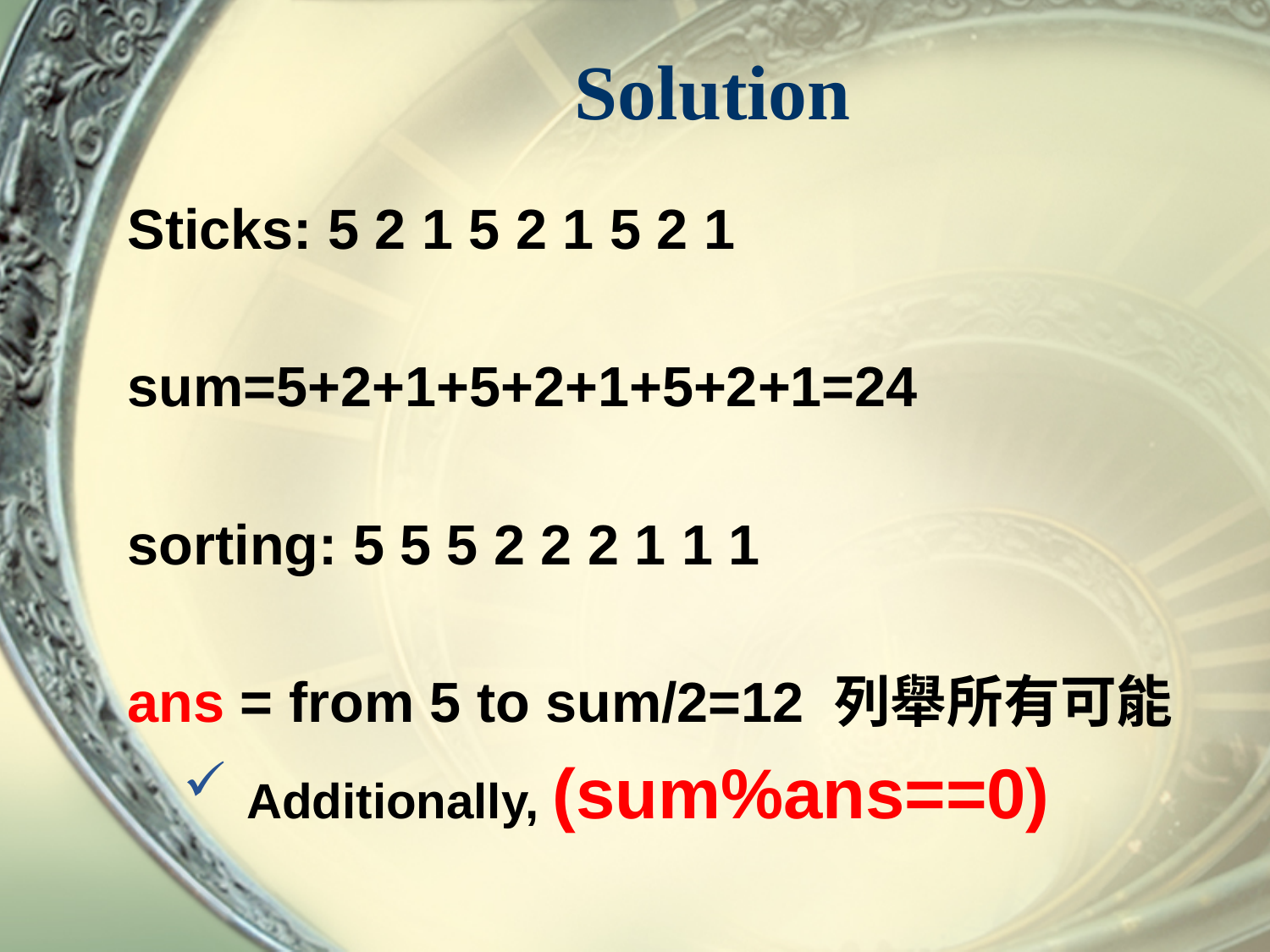

# Solution
Sticks: 5 2 1 5 2 1 5 2 1

sum=5+2+1+5+2+1+5+2+1=24

sorting: 5 5 5 2 2 2 1 1 1

ans = from 5 to sum/2=12 列舉所有可能
Additionally, (sum%ans==0)